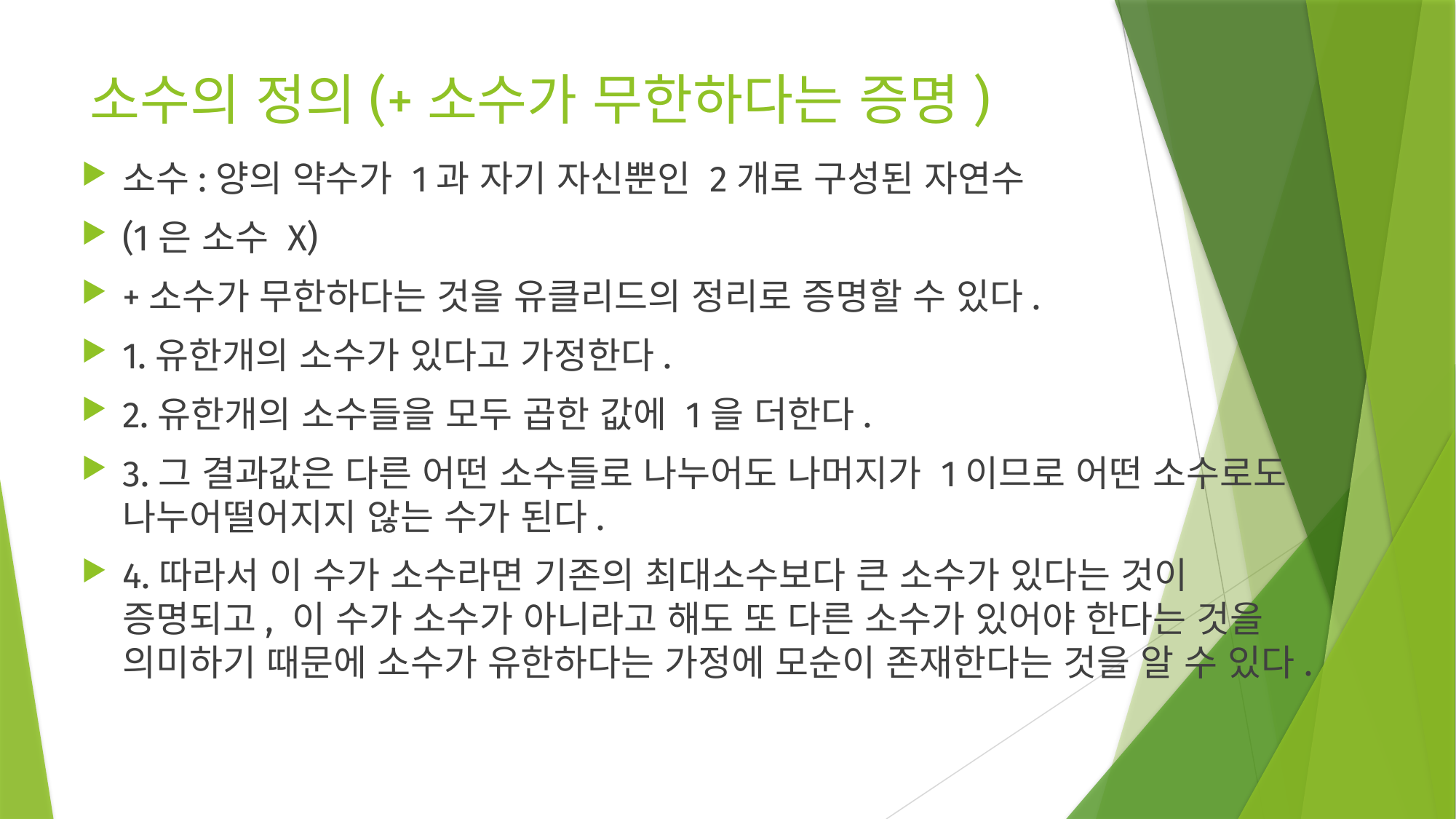

# 소수의 정의(+소수가 무한하다는 증명)
소수:양의 약수가 1과 자기 자신뿐인 2개로 구성된 자연수
(1은 소수 X)
+소수가 무한하다는 것을 유클리드의 정리로 증명할 수 있다.
1.유한개의 소수가 있다고 가정한다.
2.유한개의 소수들을 모두 곱한 값에 1을 더한다.
3.그 결과값은 다른 어떤 소수들로 나누어도 나머지가 1이므로 어떤 소수로도 나누어떨어지지 않는 수가 된다.
4.따라서 이 수가 소수라면 기존의 최대소수보다 큰 소수가 있다는 것이 증명되고, 이 수가 소수가 아니라고 해도 또 다른 소수가 있어야 한다는 것을 의미하기 때문에 소수가 유한하다는 가정에 모순이 존재한다는 것을 알 수 있다.